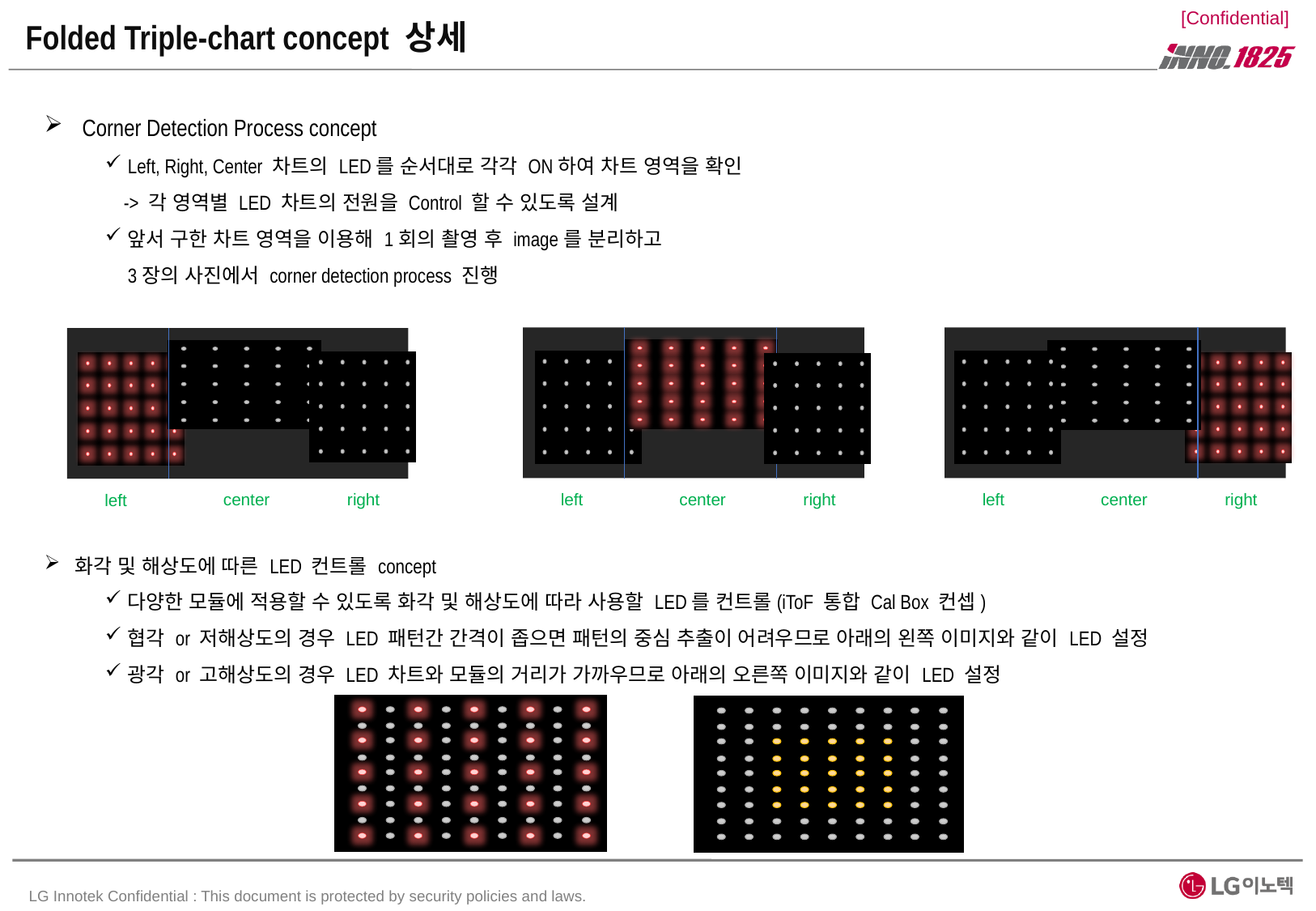

# Folded Triple-chart concept 상세
Corner Detection Process concept
Left, Right, Center 차트의 LED를 순서대로 각각 ON하여 차트 영역을 확인
    -> 각 영역별 LED 차트의 전원을 Control 할 수 있도록 설계
앞서 구한 차트 영역을 이용해 1회의 촬영 후 image를 분리하고
3장의 사진에서 corner detection process 진행

화각 및 해상도에 따른 LED 컨트롤 concept
다양한 모듈에 적용할 수 있도록 화각 및 해상도에 따라 사용할 LED를 컨트롤(iToF 통합 Cal Box 컨셉)
협각 or 저해상도의 경우 LED 패턴간 간격이 좁으면 패턴의 중심 추출이 어려우므로 아래의 왼쪽 이미지와 같이 LED 설정
광각 or 고해상도의 경우 LED 차트와 모듈의 거리가 가까우므로 아래의 오른쪽 이미지와 같이 LED 설정

center
right
center
right
left
left
center
right
left